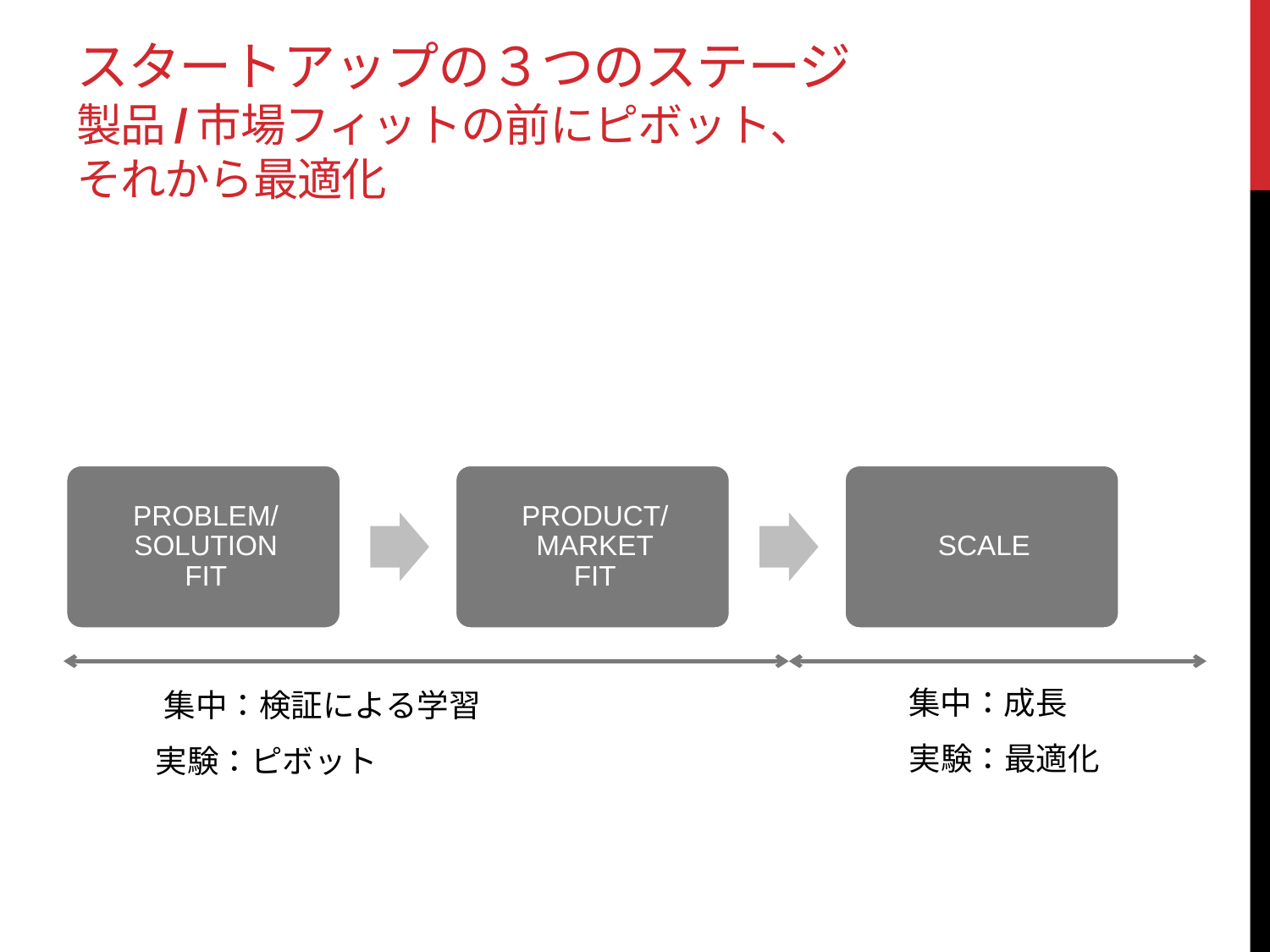

# スタートアップの３つのステージ 製品/市場フィットの前にピボット、それから最適化
PROBLEM/SOLUTION
FIT

PRODUCT/MARKET
FIT

SCALE
集中：成長
集中：検証による学習
実験：最適化
実験：ピボット